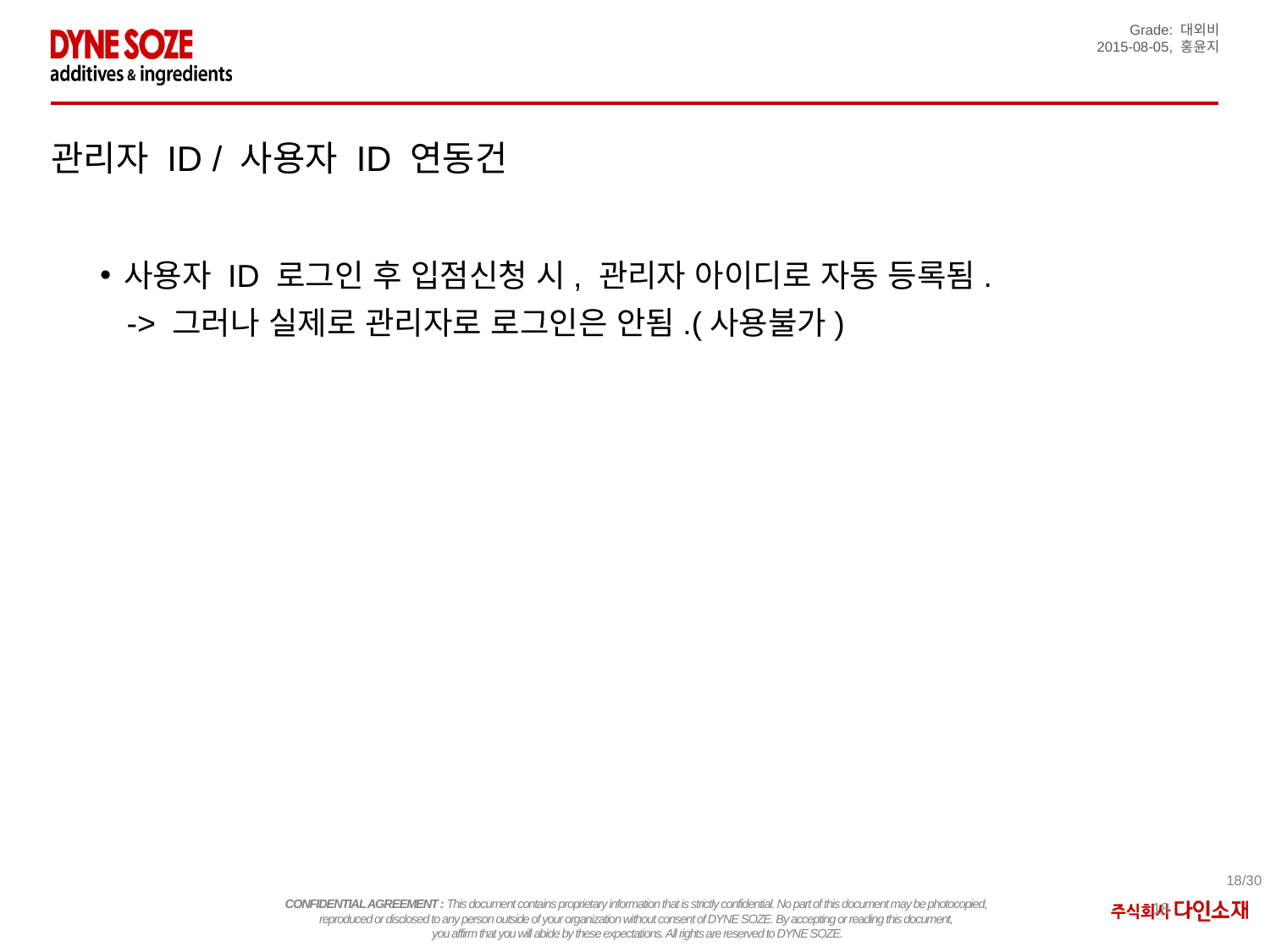

관리자 ID / 사용자 ID 연동건
사용자 ID 로그인 후 입점신청 시, 관리자 아이디로 자동 등록됨.
   -> 그러나 실제로 관리자로 로그인은 안됨.(사용불가)
18